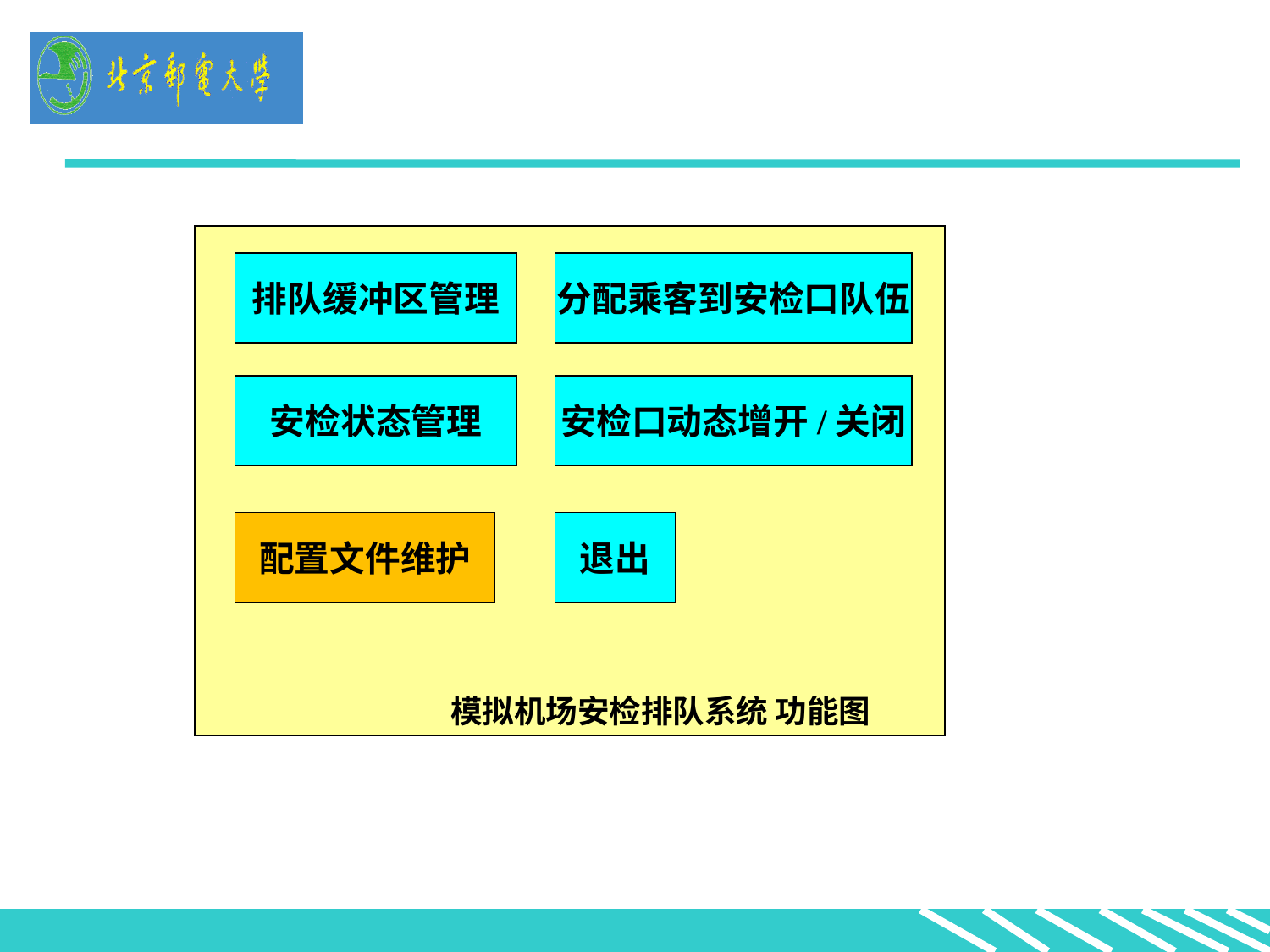

#

排队缓冲区管理
分配乘客到安检口队伍
安检状态管理
安检口动态增开/关闭
配置文件维护
退出
模拟机场安检排队系统 功能图